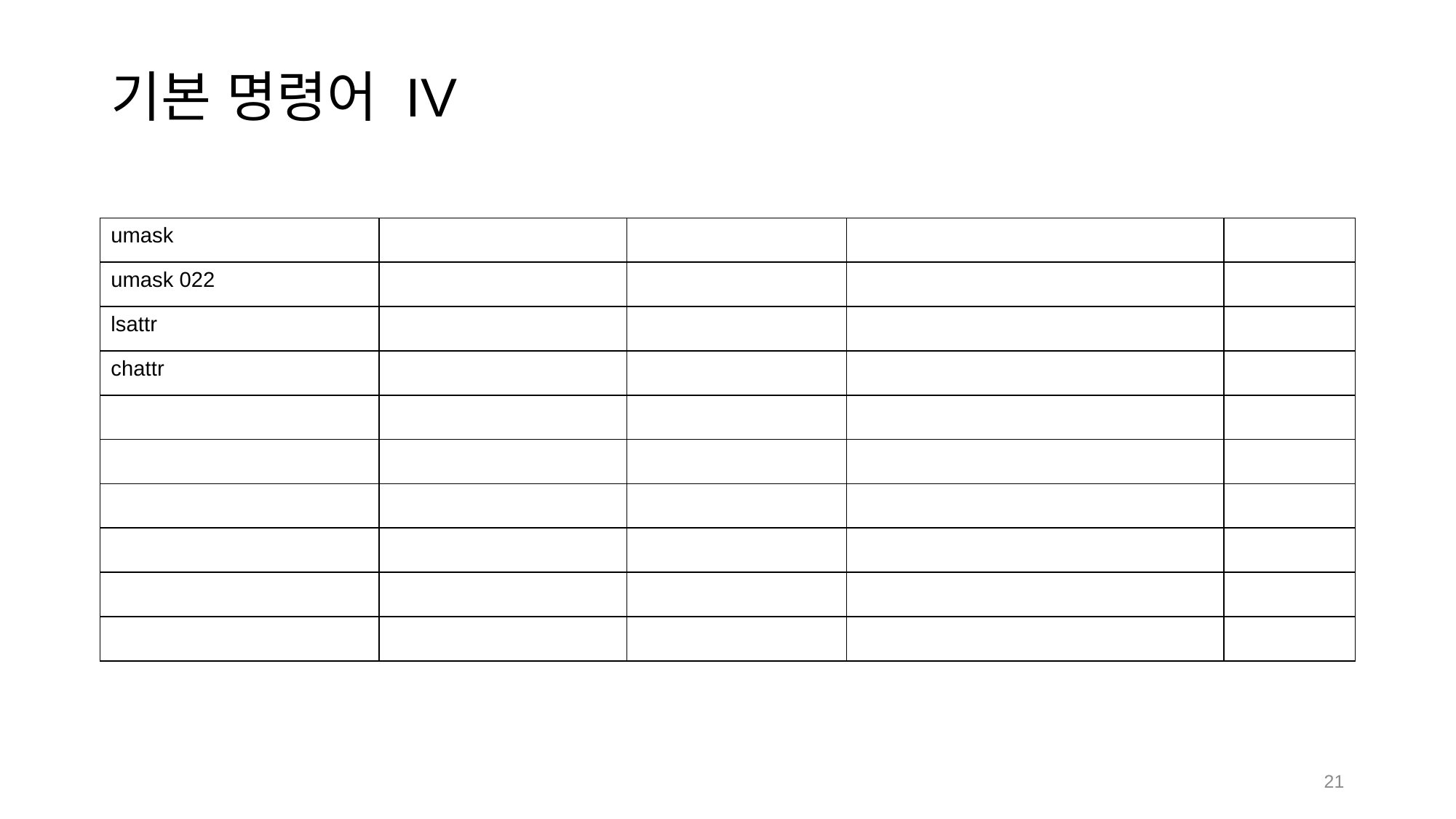

# 기본 명령어 IV
| umask |  |  |  |  |
| --- | --- | --- | --- | --- |
| umask 022 |  |  |  |  |
| lsattr |  |  |  |  |
| chattr |  |  |  |  |
|  |  |  |  |  |
|  |  |  |  |  |
|  |  |  |  |  |
|  |  |  |  |  |
|  |  |  |  |  |
|  |  |  |  |  |
21